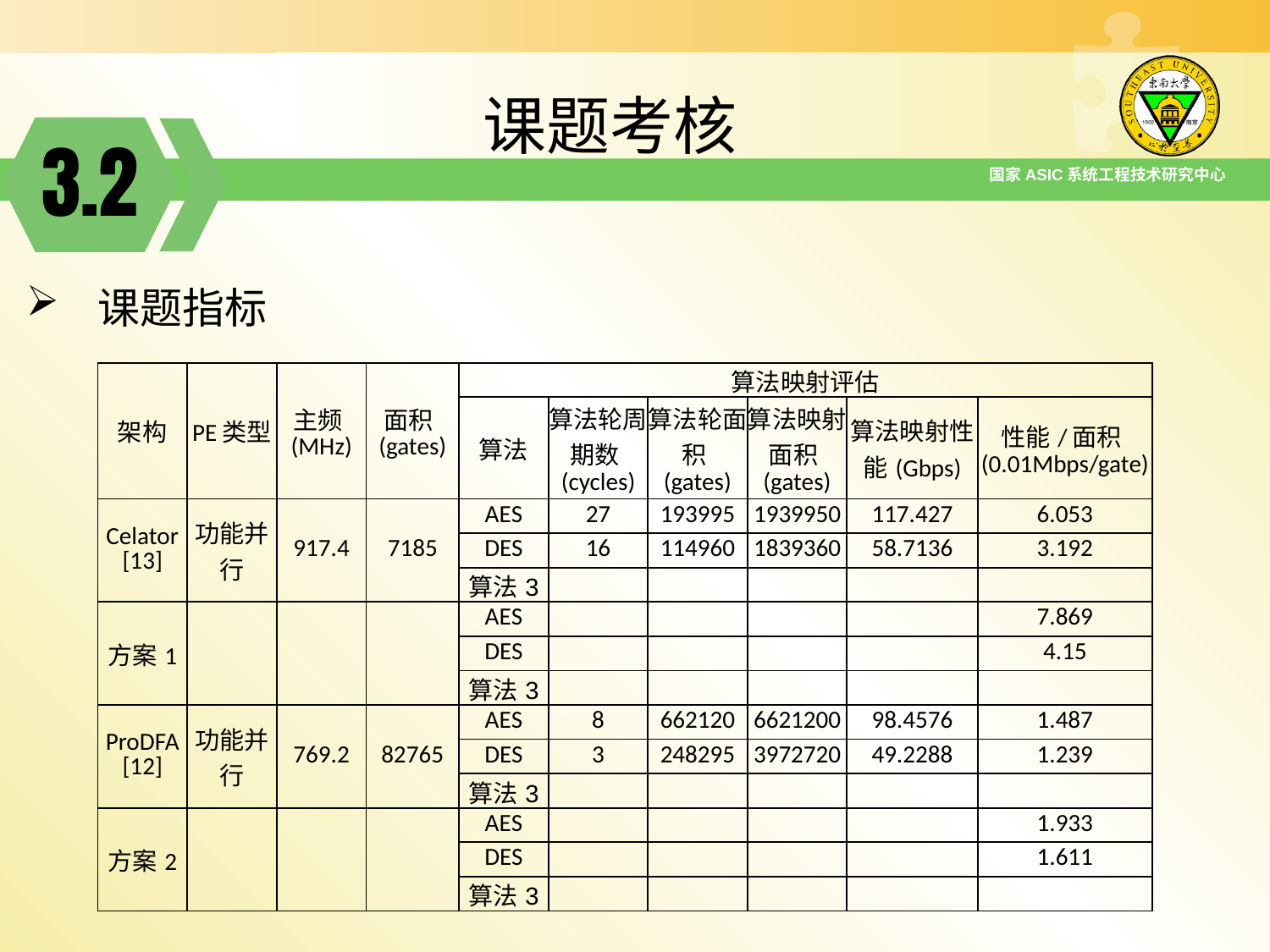

课题考核
3.2

国家ASIC系统工程技术研究中心
课题指标
| 架构 | PE类型 | 主频(MHz) | 面积(gates) | 算法映射评估 |  |  |  |  |  |
| --- | --- | --- | --- | --- | --- | --- | --- | --- | --- |
|  |  |  |  | 算法 | 算法轮周期数(cycles) | 算法轮面积(gates) | 算法映射面积(gates) | 算法映射性能(Gbps) | 性能/面积(0.01Mbps/gate) |
| Celator [13] | 功能并行 | 917.4 | 7185 | AES | 27 | 193995 | 1939950 | 117.427 | 6.053 |
|  |  |  |  | DES | 16 | 114960 | 1839360 | 58.7136 | 3.192 |
|  |  |  |  | 算法3 |  |  |  |  |  |
| 方案1 |  |  |  | AES |  |  |  |  | 7.869 |
|  |  |  |  | DES |  |  |  |  | 4.15 |
|  |  |  |  | 算法3 |  |  |  |  |  |
| ProDFA [12] | 功能并行 | 769.2 | 82765 | AES | 8 | 662120 | 6621200 | 98.4576 | 1.487 |
|  |  |  |  | DES | 3 | 248295 | 3972720 | 49.2288 | 1.239 |
|  |  |  |  | 算法3 |  |  |  |  |  |
| 方案2 |  |  |  | AES |  |  |  |  | 1.933 |
|  |  |  |  | DES |  |  |  |  | 1.611 |
|  |  |  |  | 算法3 |  |  |  |  |  |